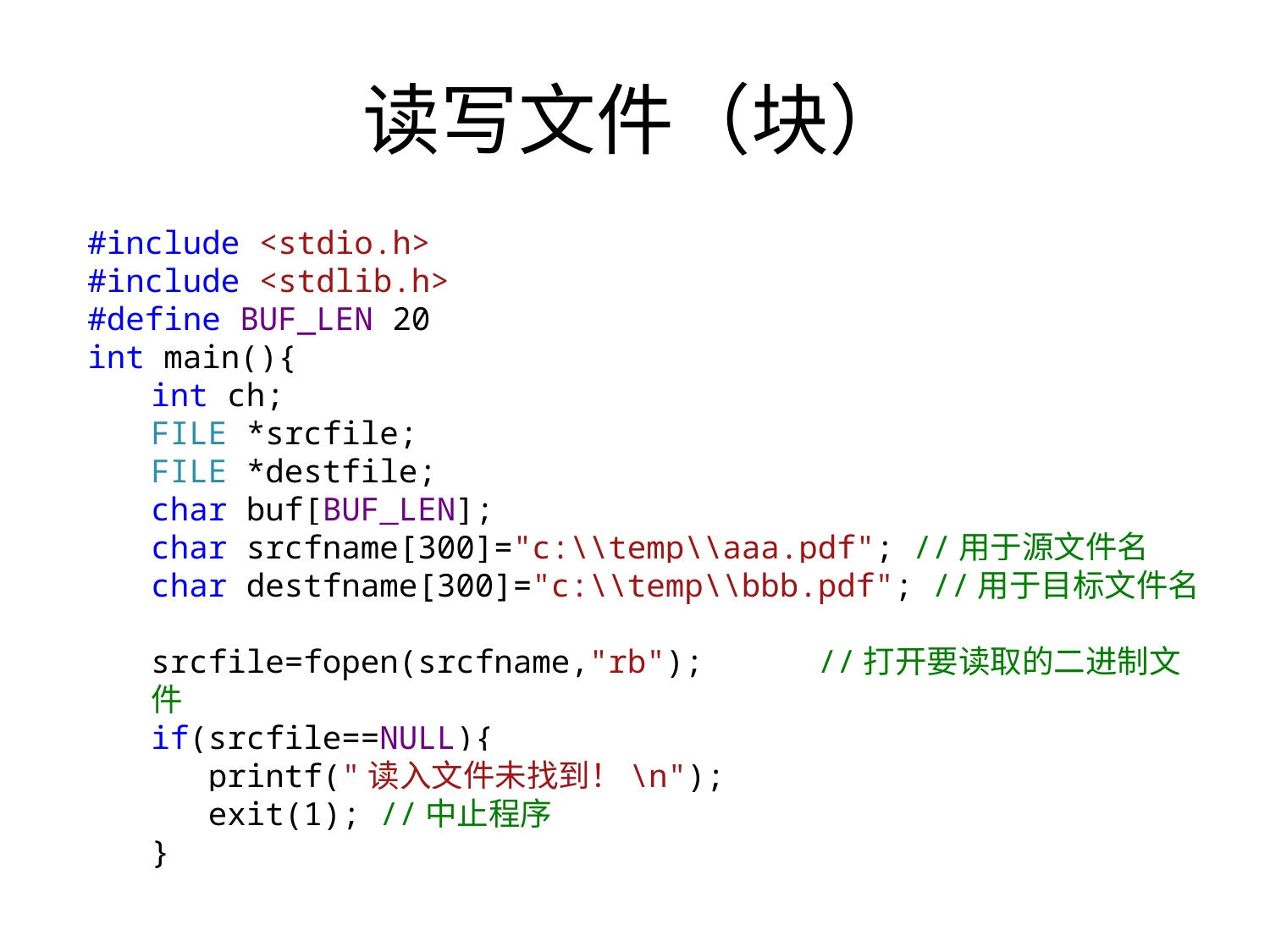

# 读写文件（块）
#include <stdio.h>
#include <stdlib.h>
#define BUF_LEN 20
int main(){
int ch;
FILE *srcfile;
FILE *destfile;
char buf[BUF_LEN];
char srcfname[300]="c:\\temp\\aaa.pdf"; //用于源文件名
char destfname[300]="c:\\temp\\bbb.pdf"; //用于目标文件名

srcfile=fopen(srcfname,"rb");      //打开要读取的二进制文件
if(srcfile==NULL){
   printf("读入文件未找到！\n");
   exit(1); //中止程序
}